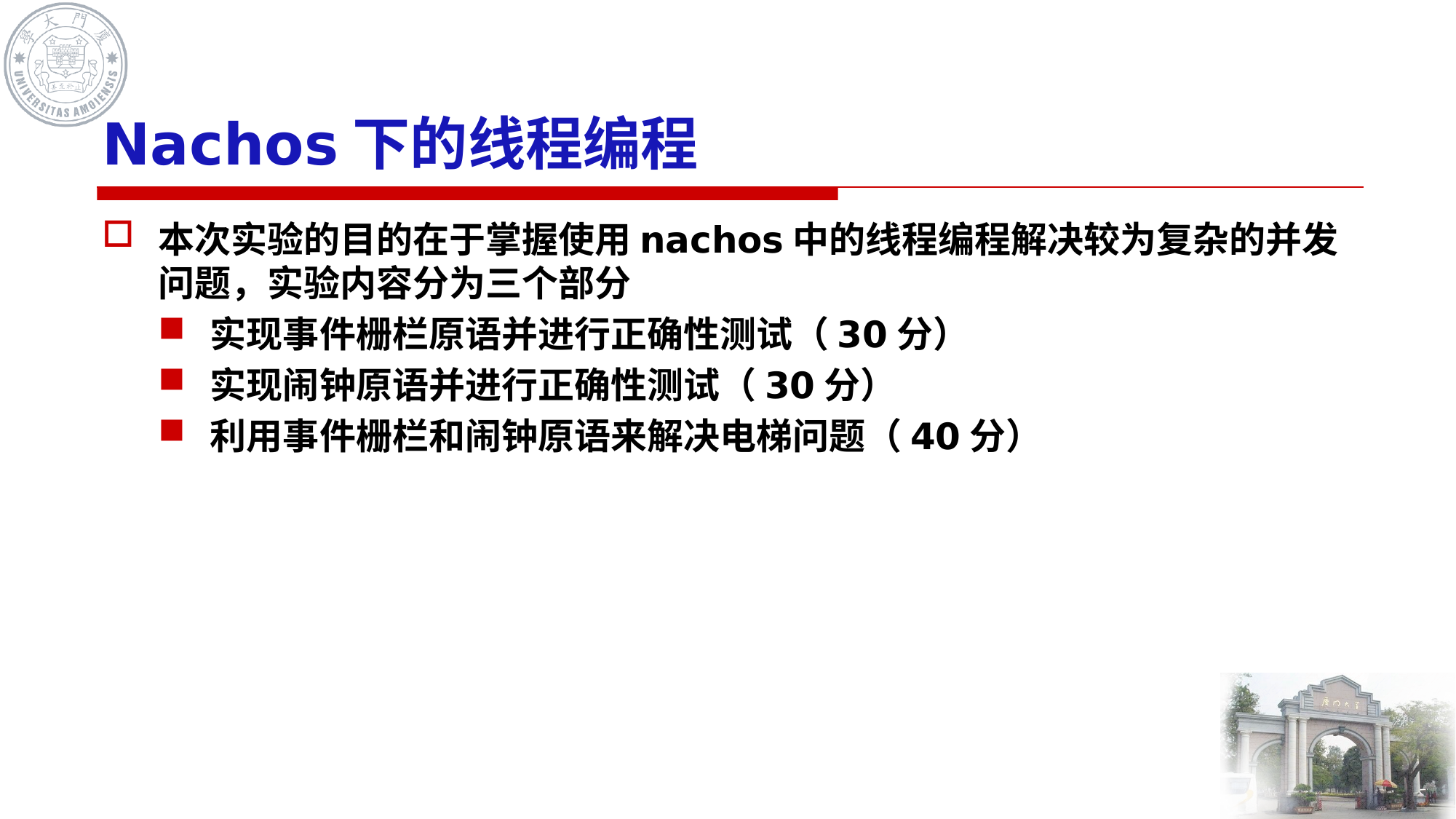

# Nachos下的线程编程
本次实验的目的在于掌握使用nachos中的线程编程解决较为复杂的并发问题，实验内容分为三个部分
实现事件栅栏原语并进行正确性测试（30分）
实现闹钟原语并进行正确性测试（30分）
利用事件栅栏和闹钟原语来解决电梯问题（40分）